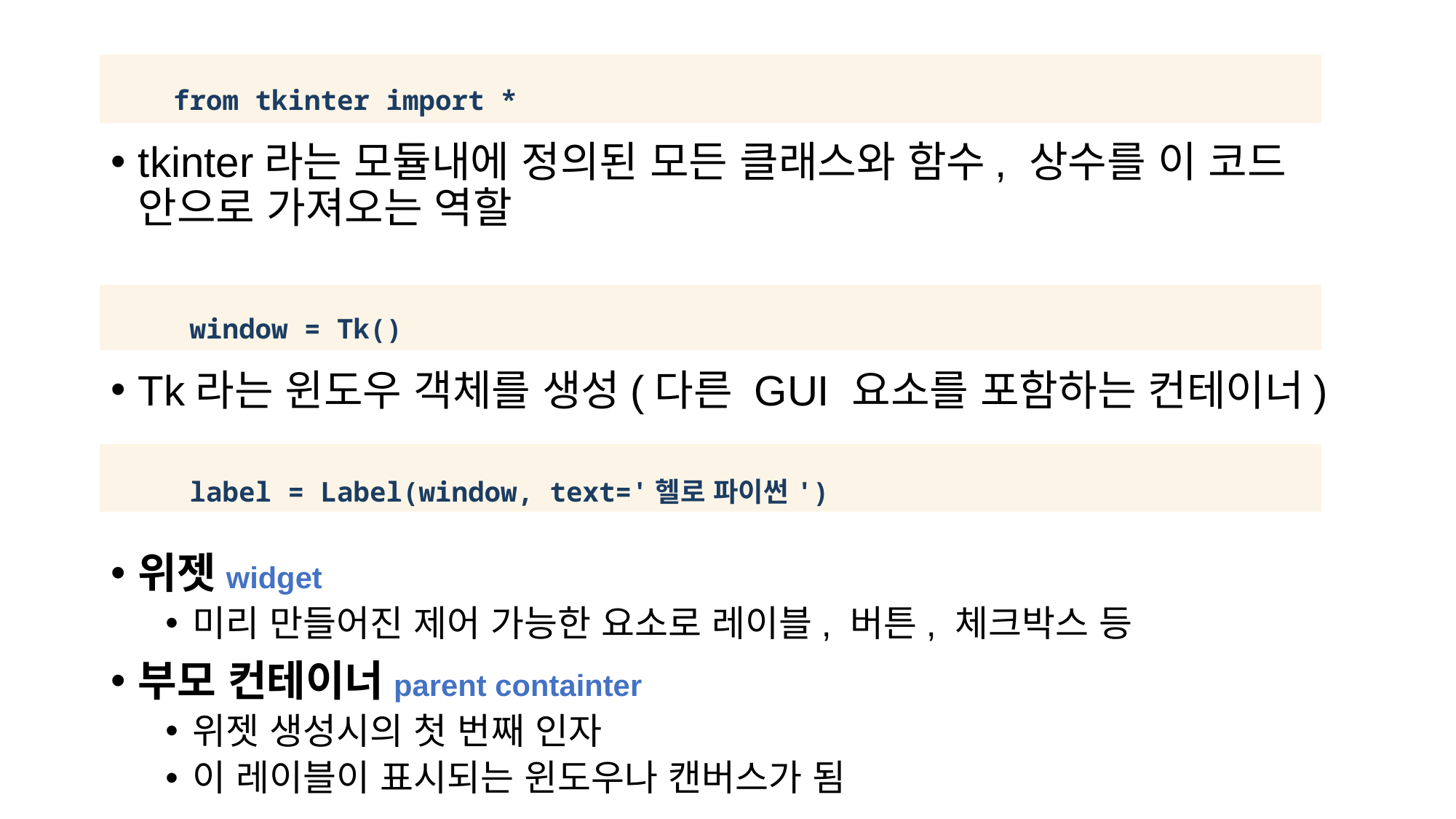

| from tkinter import \* |
| --- |

tkinter라는 모듈내에 정의된 모든 클래스와 함수, 상수를 이 코드 안으로 가져오는 역할

Tk라는 윈도우 객체를 생성(다른 GUI 요소를 포함하는 컨테이너)

위젯widget
미리 만들어진 제어 가능한 요소로 레이블, 버튼, 체크박스 등
부모 컨테이너parent containter
위젯 생성시의 첫 번째 인자
이 레이블이 표시되는 윈도우나 캔버스가 됨
| window = Tk() |
| --- |
| label = Label(window, text='헬로 파이썬') |
| --- |